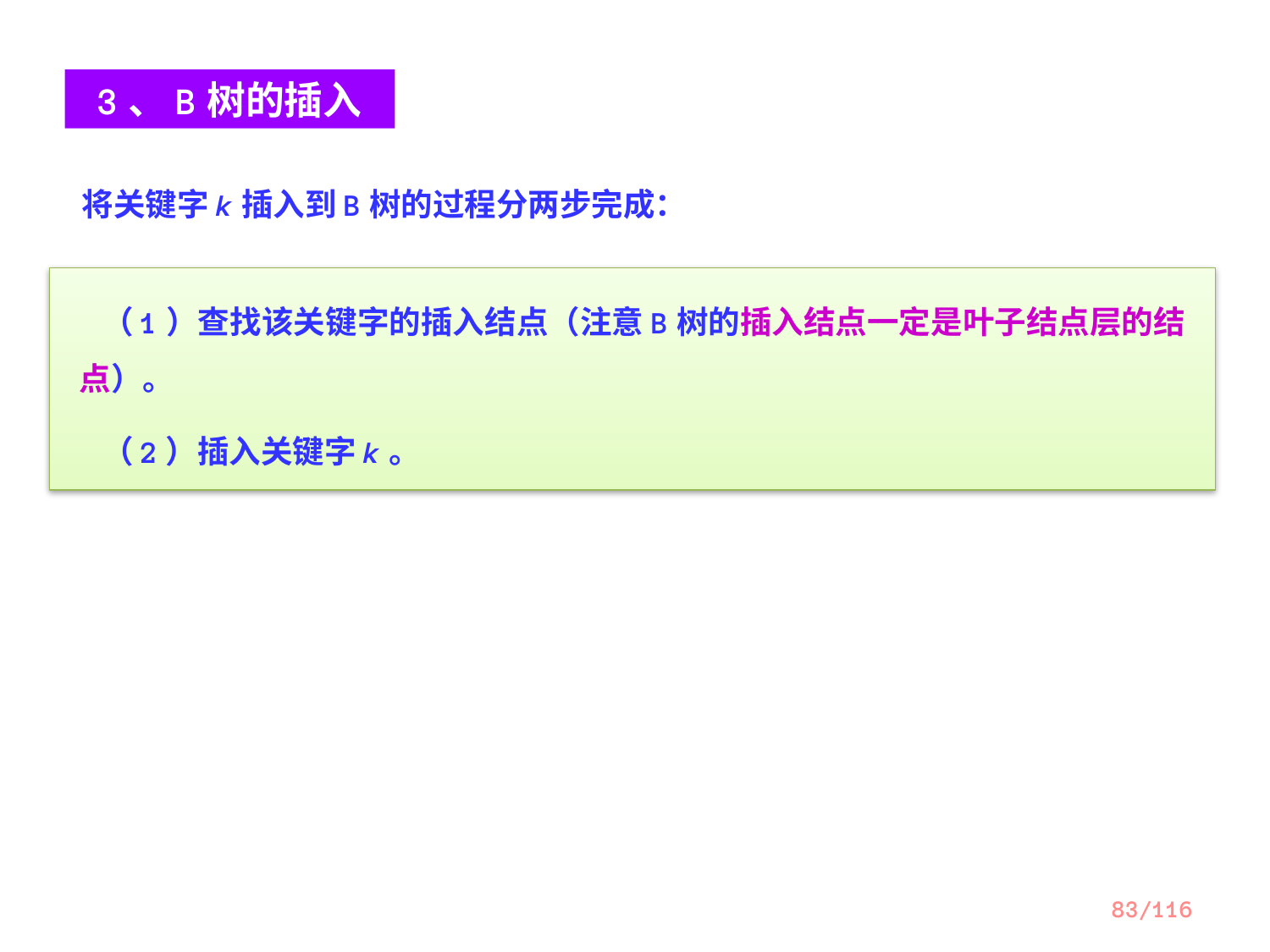

3、B树的插入
将关键字k插入到B树的过程分两步完成：
  （1）查找该关键字的插入结点（注意B树的插入结点一定是叶子结点层的结点）。
  （2）插入关键字k。
83/116